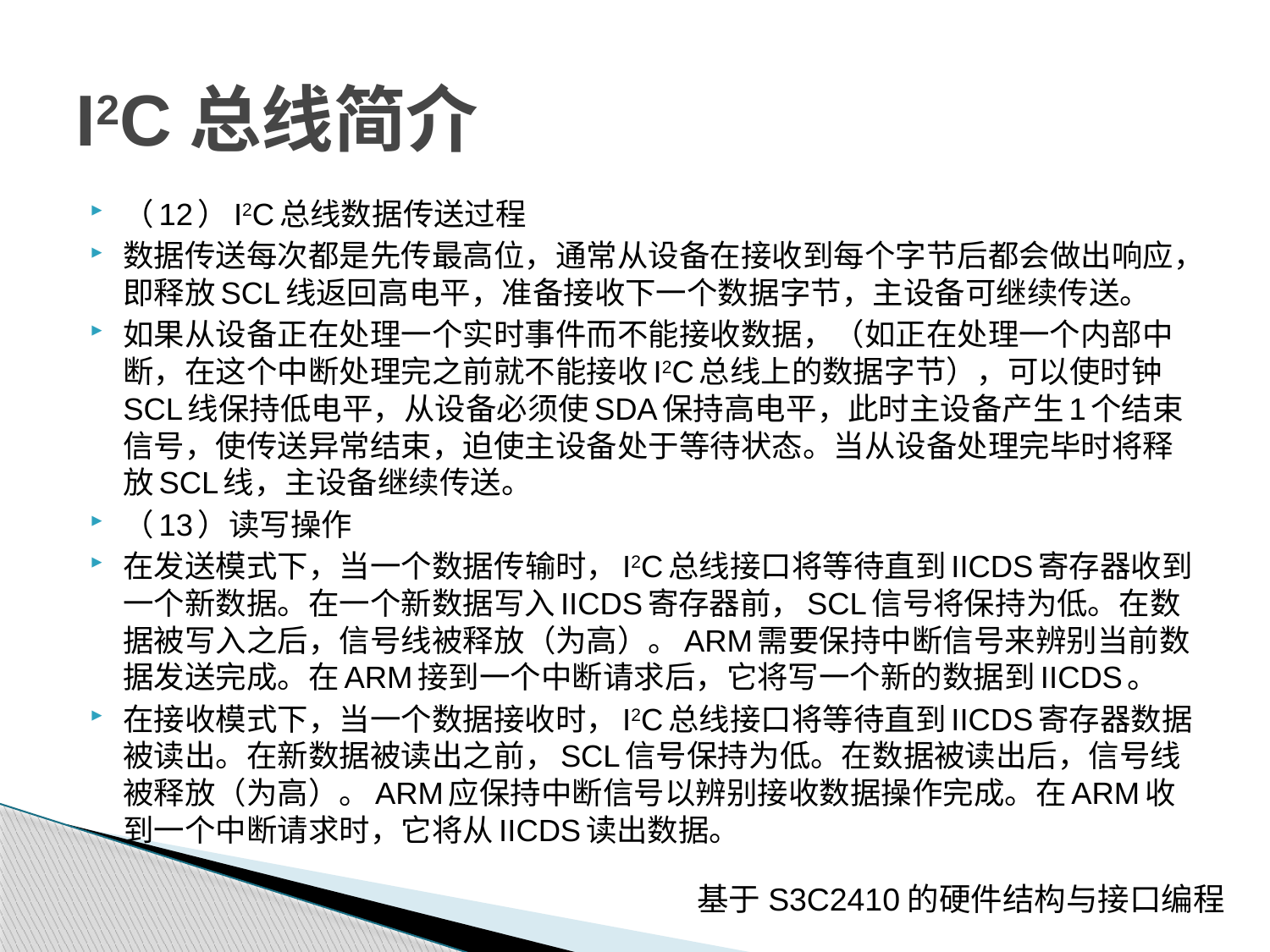

# I2C总线简介
（12）I2C总线数据传送过程
数据传送每次都是先传最高位，通常从设备在接收到每个字节后都会做出响应，即释放SCL线返回高电平，准备接收下一个数据字节，主设备可继续传送。
如果从设备正在处理一个实时事件而不能接收数据，（如正在处理一个内部中断，在这个中断处理完之前就不能接收I2C总线上的数据字节），可以使时钟SCL线保持低电平，从设备必须使SDA保持高电平，此时主设备产生1个结束信号，使传送异常结束，迫使主设备处于等待状态。当从设备处理完毕时将释放SCL线，主设备继续传送。
（13）读写操作
在发送模式下，当一个数据传输时，I2C总线接口将等待直到IICDS寄存器收到一个新数据。在一个新数据写入IICDS寄存器前，SCL信号将保持为低。在数据被写入之后，信号线被释放（为高）。ARM需要保持中断信号来辨别当前数据发送完成。在ARM接到一个中断请求后，它将写一个新的数据到IICDS。
在接收模式下，当一个数据接收时，I2C总线接口将等待直到IICDS寄存器数据被读出。在新数据被读出之前，SCL信号保持为低。在数据被读出后，信号线被释放（为高）。ARM应保持中断信号以辨别接收数据操作完成。在ARM收到一个中断请求时，它将从IICDS读出数据。

基于S3C2410的硬件结构与接口编程